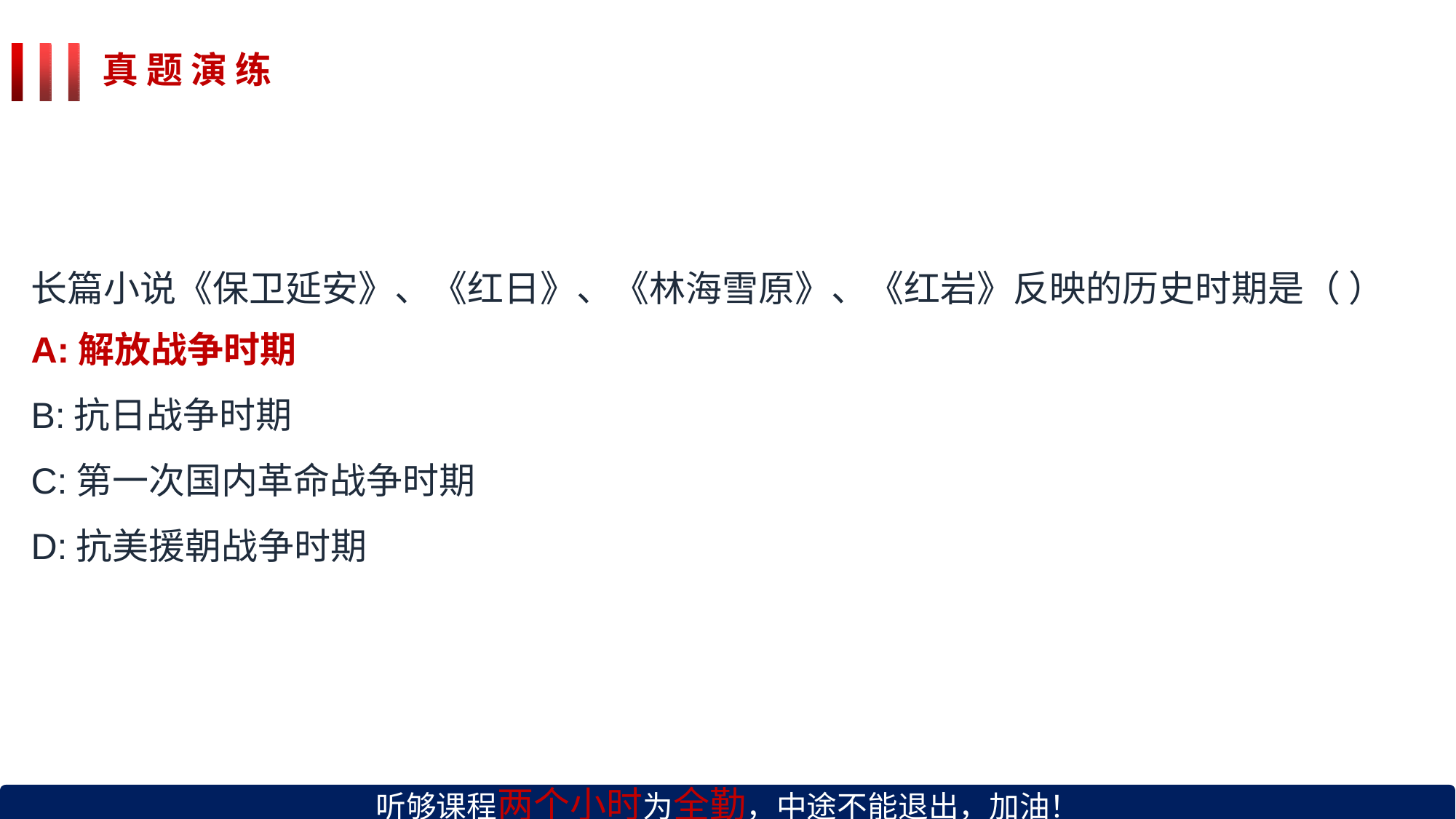

# 真 题 演 练
长篇小说《保卫延安》、《红日》、《林海雪原》、《红岩》反映的历史时期是（ ）
A:解放战争时期
B:抗日战争时期
C:第一次国内革命战争时期
D:抗美援朝战争时期
68

听够课程两个小时为全勤，中途不能退出，加油！